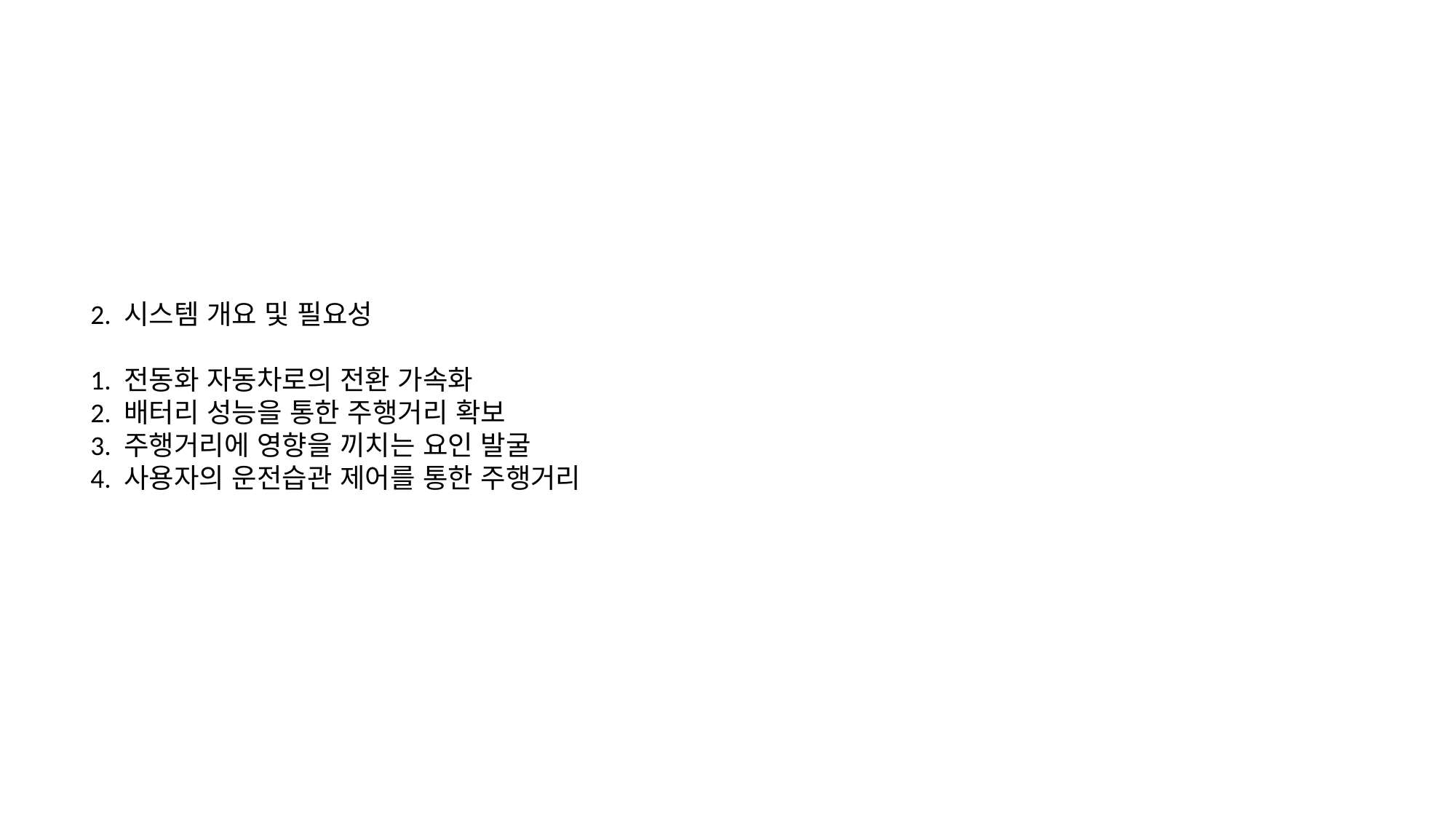

2. 시스템 개요 및 필요성

1. 전동화 자동차로의 전환 가속화
2. 배터리 성능을 통한 주행거리 확보
3. 주행거리에 영향을 끼치는 요인 발굴
4. 사용자의 운전습관 제어를 통한 주행거리